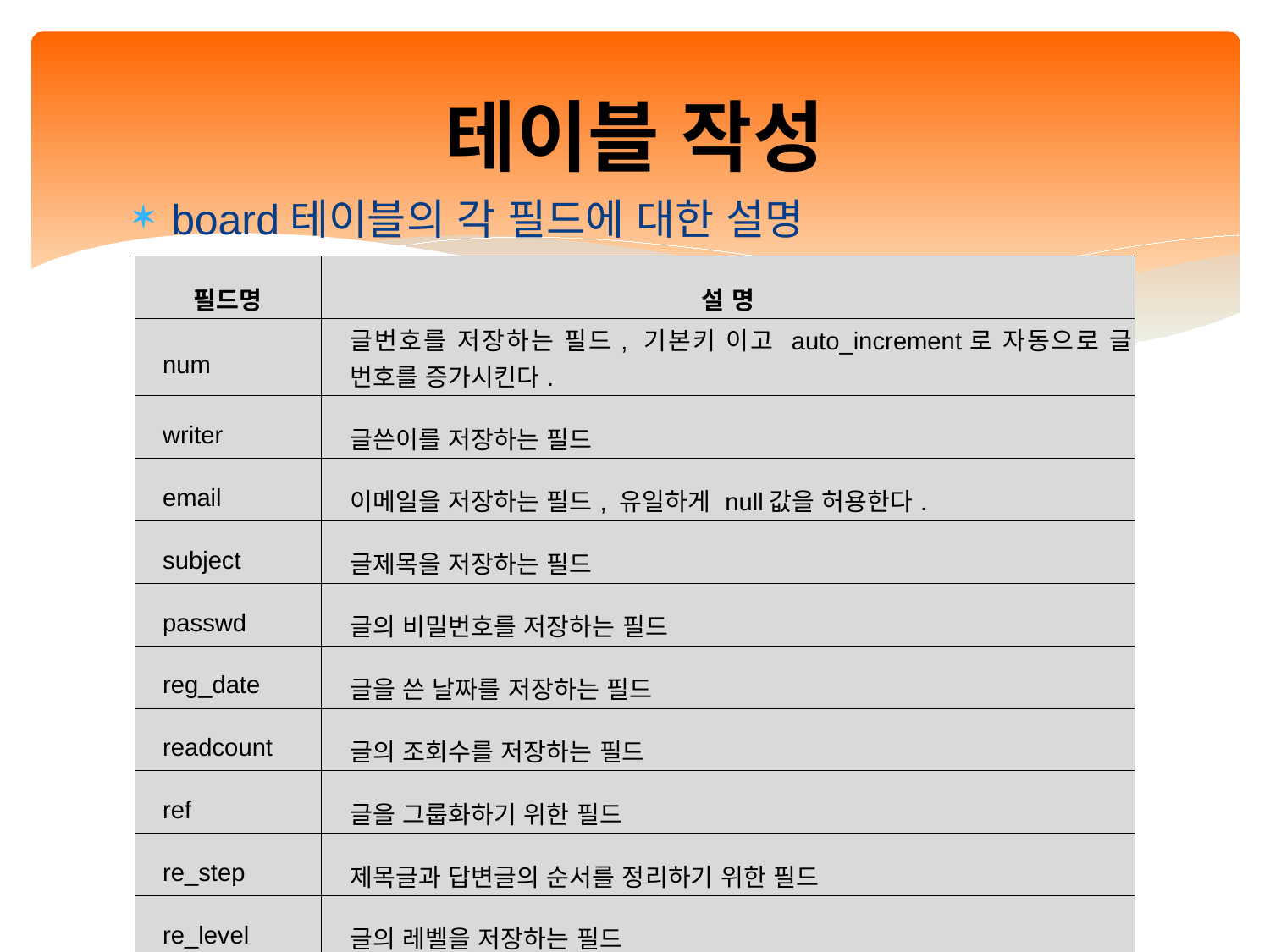

# 테이블 작성
board테이블의 각 필드에 대한 설명
| 필드명 | 설 명 |
| --- | --- |
| num | 글번호를 저장하는 필드, 기본키 이고 auto\_increment로 자동으로 글 번호를 증가시킨다. |
| writer | 글쓴이를 저장하는 필드 |
| email | 이메일을 저장하는 필드, 유일하게 null값을 허용한다. |
| subject | 글제목을 저장하는 필드 |
| passwd | 글의 비밀번호를 저장하는 필드 |
| reg\_date | 글을 쓴 날짜를 저장하는 필드 |
| readcount | 글의 조회수를 저장하는 필드 |
| ref | 글을 그룹화하기 위한 필드 |
| re\_step | 제목글과 답변글의 순서를 정리하기 위한 필드 |
| re\_level | 글의 레벨을 저장하는 필드 |
| content | 글내용을 저장하는 필드 |
| ip | 글쓴이의 ip를 저장하는 필드 |